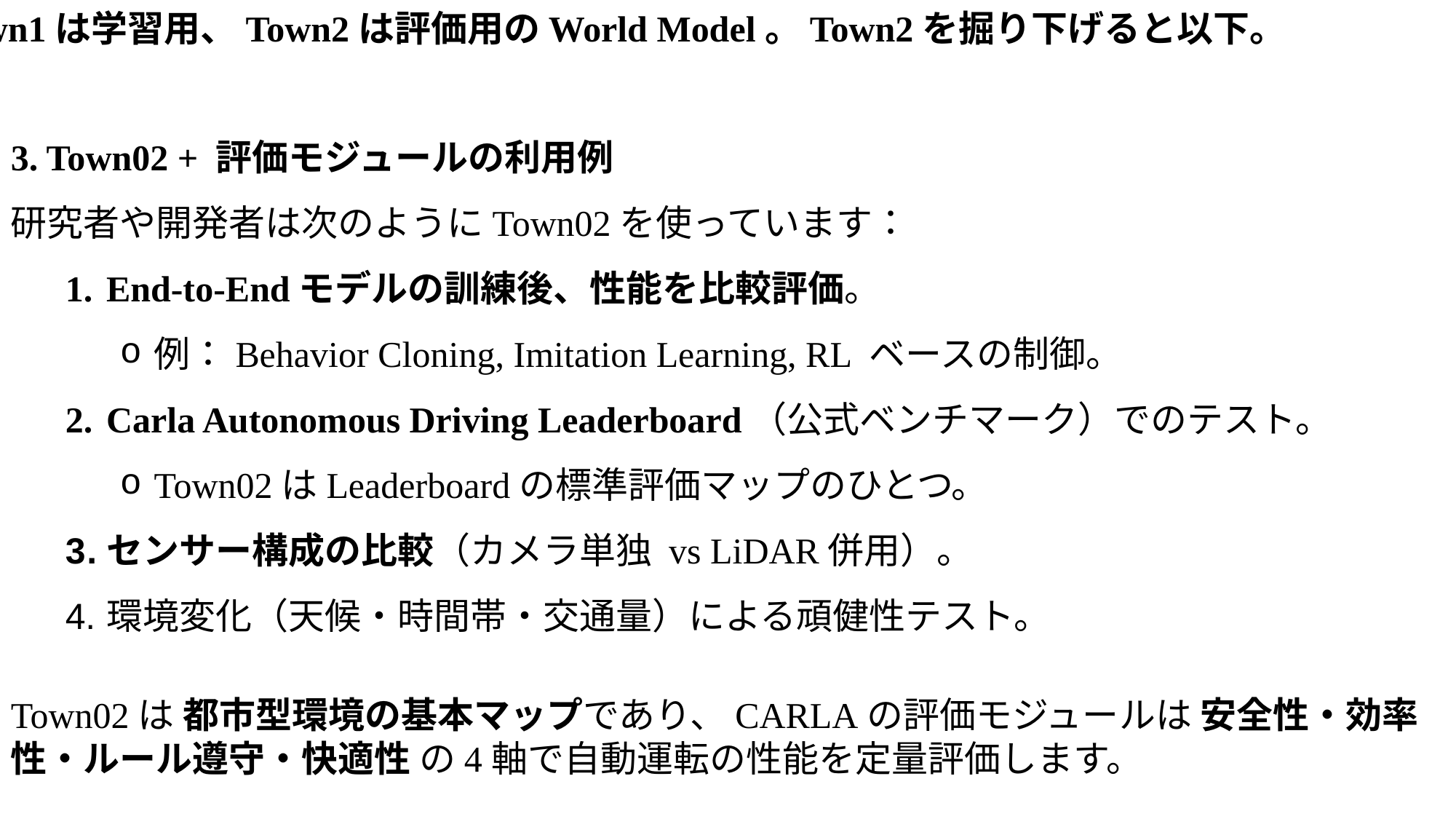

Town1は学習用、Town2は評価用のWorld Model。Town2を掘り下げると以下。
3. Town02 + 評価モジュールの利用例
研究者や開発者は次のようにTown02を使っています：
End-to-Endモデルの訓練後、性能を比較評価。
例：Behavior Cloning, Imitation Learning, RL ベースの制御。
Carla Autonomous Driving Leaderboard（公式ベンチマーク）でのテスト。
Town02はLeaderboardの標準評価マップのひとつ。
センサー構成の比較（カメラ単独 vs LiDAR併用）。
環境変化（天候・時間帯・交通量）による頑健性テスト。
Town02は 都市型環境の基本マップであり、CARLAの評価モジュールは 安全性・効率性・ルール遵守・快適性 の4軸で自動運転の性能を定量評価します。